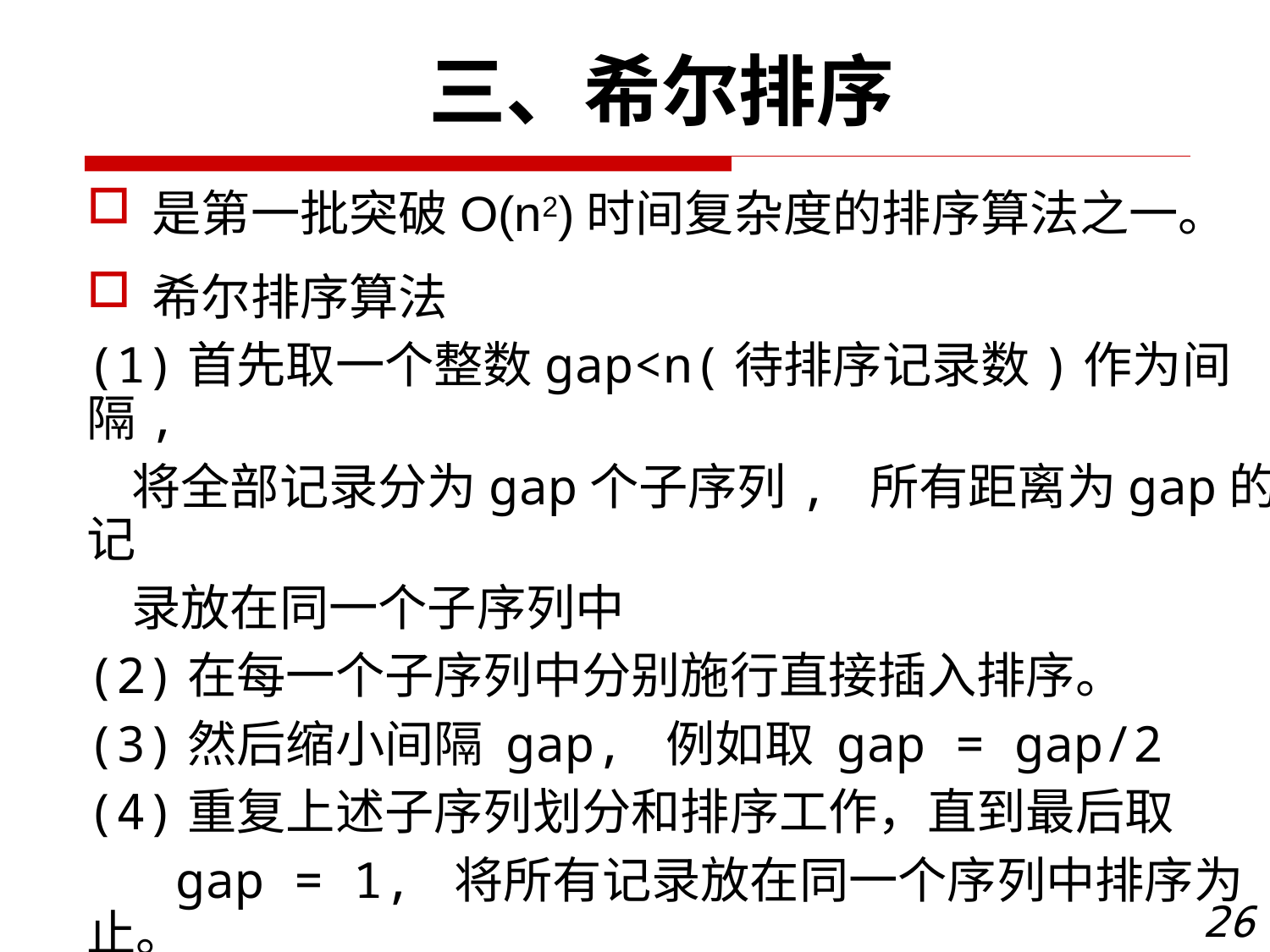

三、希尔排序
是第一批突破O(n2)时间复杂度的排序算法之一。
希尔排序算法
(1)首先取一个整数gap<n(待排序记录数)作为间隔,
   将全部记录分为gap个子序列, 所有距离为gap的记
   录放在同一个子序列中
(2)在每一个子序列中分别施行直接插入排序。
(3)然后缩小间隔 gap, 例如取 gap = gap/2
(4)重复上述子序列划分和排序工作，直到最后取
   gap = 1, 将所有记录放在同一个序列中排序为止。
26